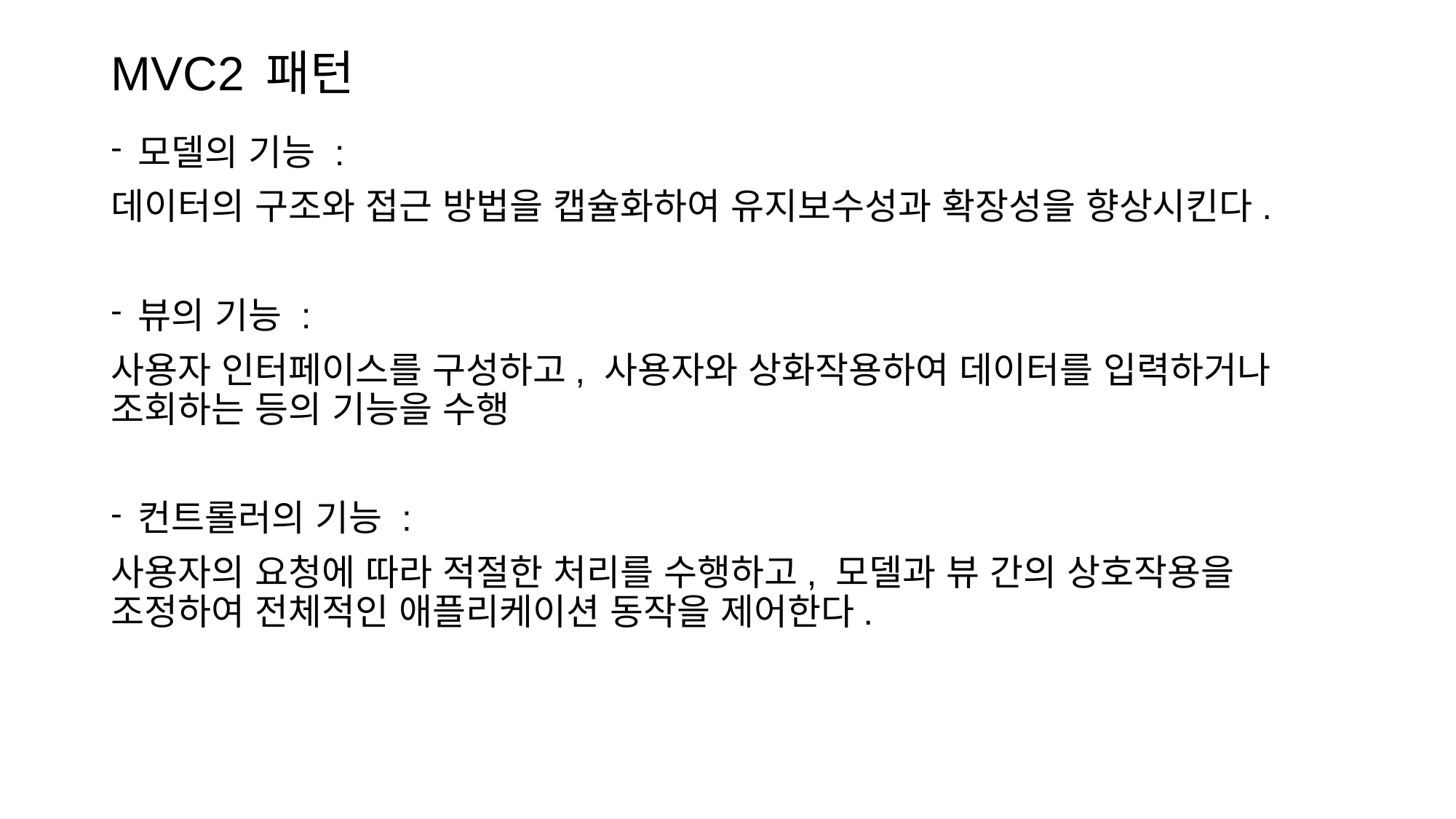

# MVC2 패턴
모델의 기능 :
데이터의 구조와 접근 방법을 캡슐화하여 유지보수성과 확장성을 향상시킨다.

뷰의 기능 :
사용자 인터페이스를 구성하고, 사용자와 상화작용하여 데이터를 입력하거나 조회하는 등의 기능을 수행

컨트롤러의 기능 :
사용자의 요청에 따라 적절한 처리를 수행하고, 모델과 뷰 간의 상호작용을 조정하여 전체적인 애플리케이션 동작을 제어한다.